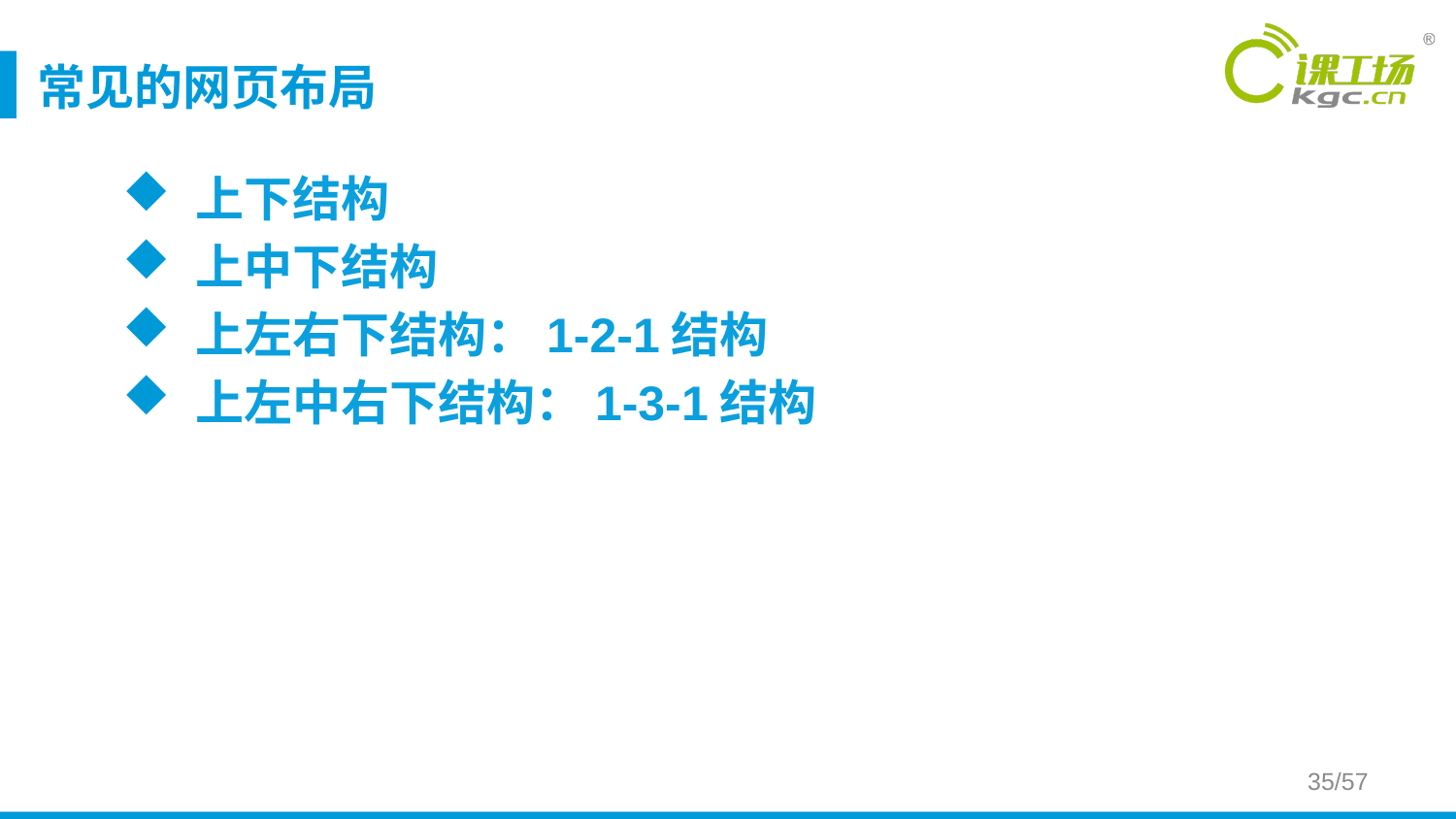

# 常见的网页布局
上下结构
上中下结构
上左右下结构：1-2-1结构
上左中右下结构：1-3-1结构
35/57